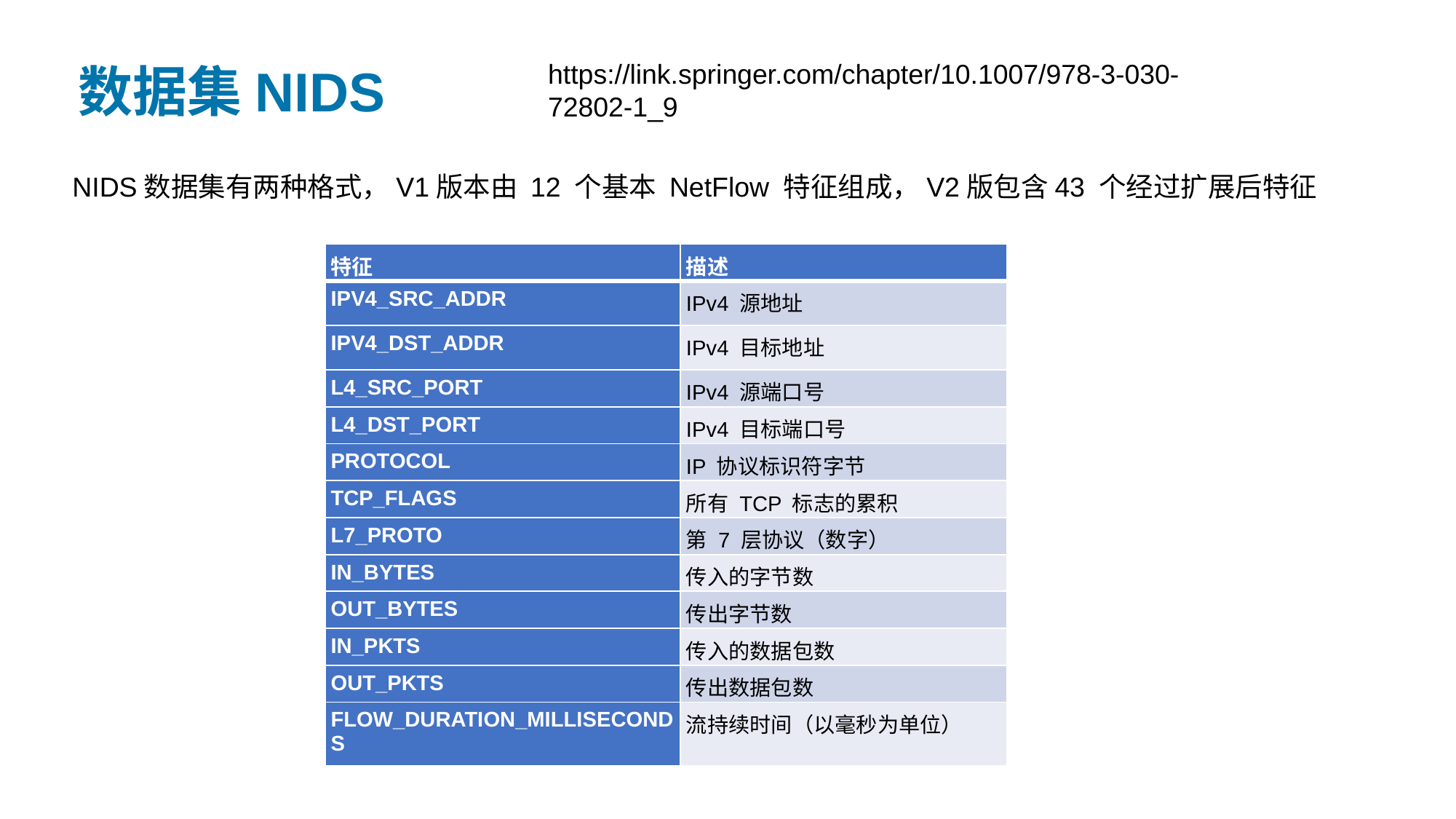

数据集NIDS
https://link.springer.com/chapter/10.1007/978-3-030-72802-1_9
NIDS数据集有两种格式，V1版本由 12 个基本 NetFlow 特征组成，V2版包含43 个经过扩展后特征
| 特征 | 描述 |
| --- | --- |
| IPV4\_SRC\_ADDR | IPv4 源地址 |
| IPV4\_DST\_ADDR | IPv4 目标地址 |
| L4\_SRC\_PORT | IPv4 源端口号 |
| L4\_DST\_PORT | IPv4 目标端口号 |
| PROTOCOL | IP 协议标识符字节 |
| TCP\_FLAGS | 所有 TCP 标志的累积 |
| L7\_PROTO | 第 7 层协议（数字） |
| IN\_BYTES | 传入的字节数 |
| OUT\_BYTES | 传出字节数 |
| IN\_PKTS | 传入的数据包数 |
| OUT\_PKTS | 传出数据包数 |
| FLOW\_DURATION\_MILLISECONDS | 流持续时间（以毫秒为单位） |